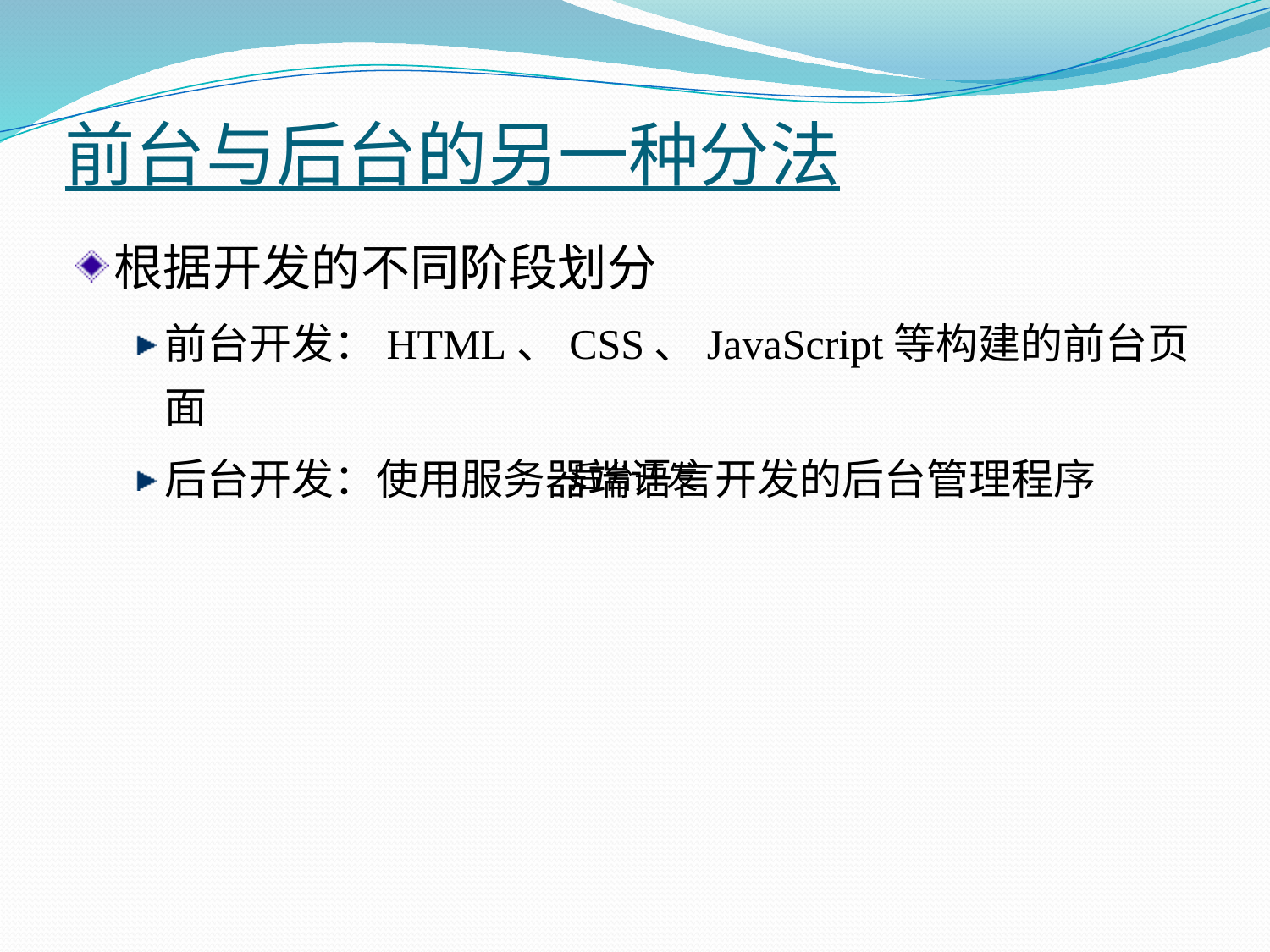

# 前台与后台的另一种分法
根据开发的不同阶段划分
前台开发：HTML、CSS、JavaScript等构建的前台页面
后台开发：使用服务器端语言开发的后台管理程序
后台开发